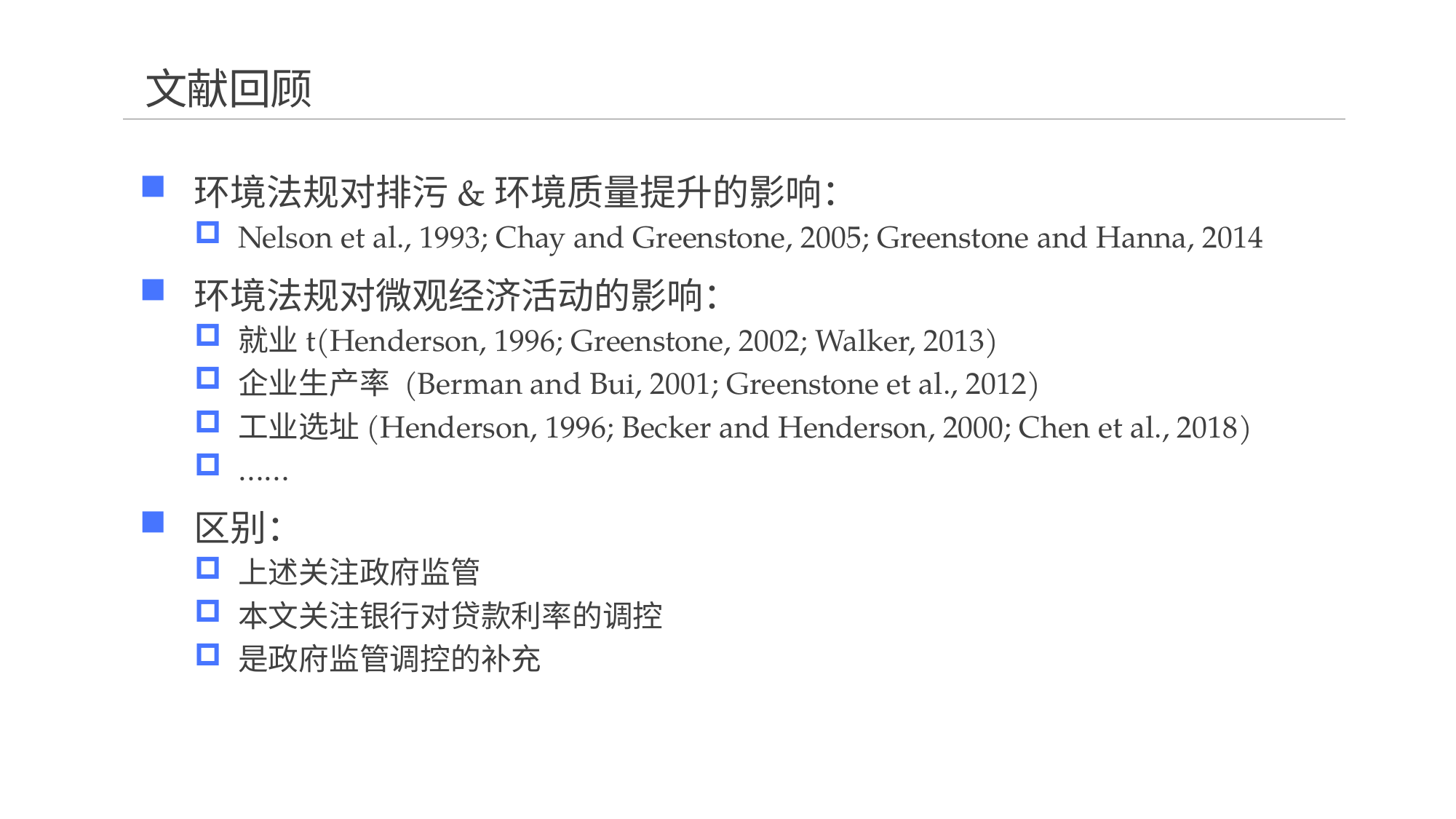

# 文献回顾
环境法规对排污&环境质量提升的影响：
Nelson et al., 1993; Chay and Greenstone, 2005; Greenstone and Hanna, 2014
环境法规对微观经济活动的影响：
就业t(Henderson, 1996; Greenstone, 2002; Walker, 2013)
企业生产率 (Berman and Bui, 2001; Greenstone et al., 2012)
工业选址(Henderson, 1996; Becker and Henderson, 2000; Chen et al., 2018)
……
区别：
上述关注政府监管
本文关注银行对贷款利率的调控
是政府监管调控的补充